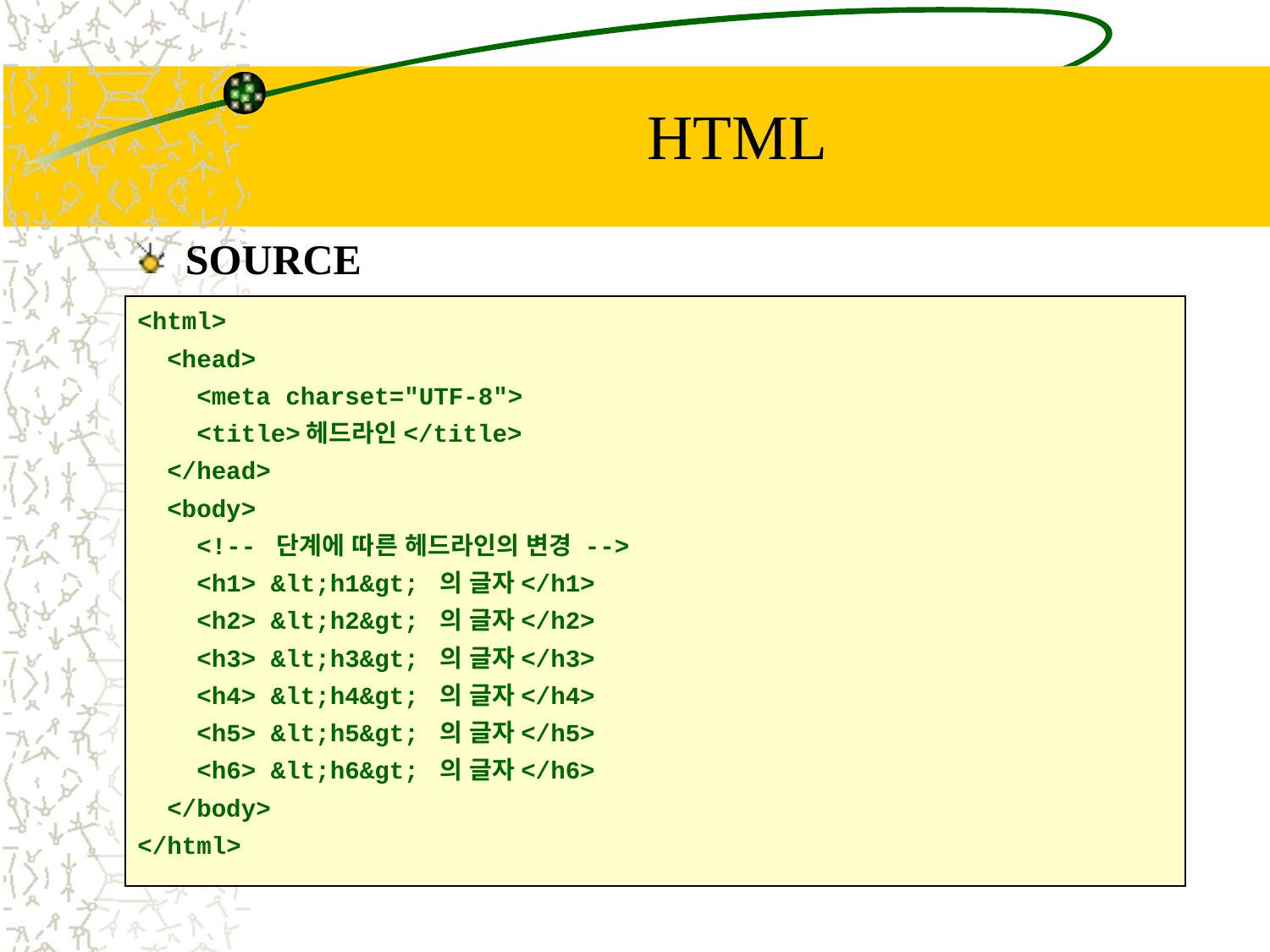

# HTML
SOURCE

<html>
  <head>
    <meta charset="UTF-8">
    <title>헤드라인</title>
  </head>
  <body>
    <!-- 단계에 따른 헤드라인의 변경 -->
    <h1> &lt;h1&gt; 의 글자</h1>
    <h2> &lt;h2&gt; 의 글자</h2>
    <h3> &lt;h3&gt; 의 글자</h3>
    <h4> &lt;h4&gt; 의 글자</h4>
    <h5> &lt;h5&gt; 의 글자</h5>
    <h6> &lt;h6&gt; 의 글자</h6>
  </body>
</html>